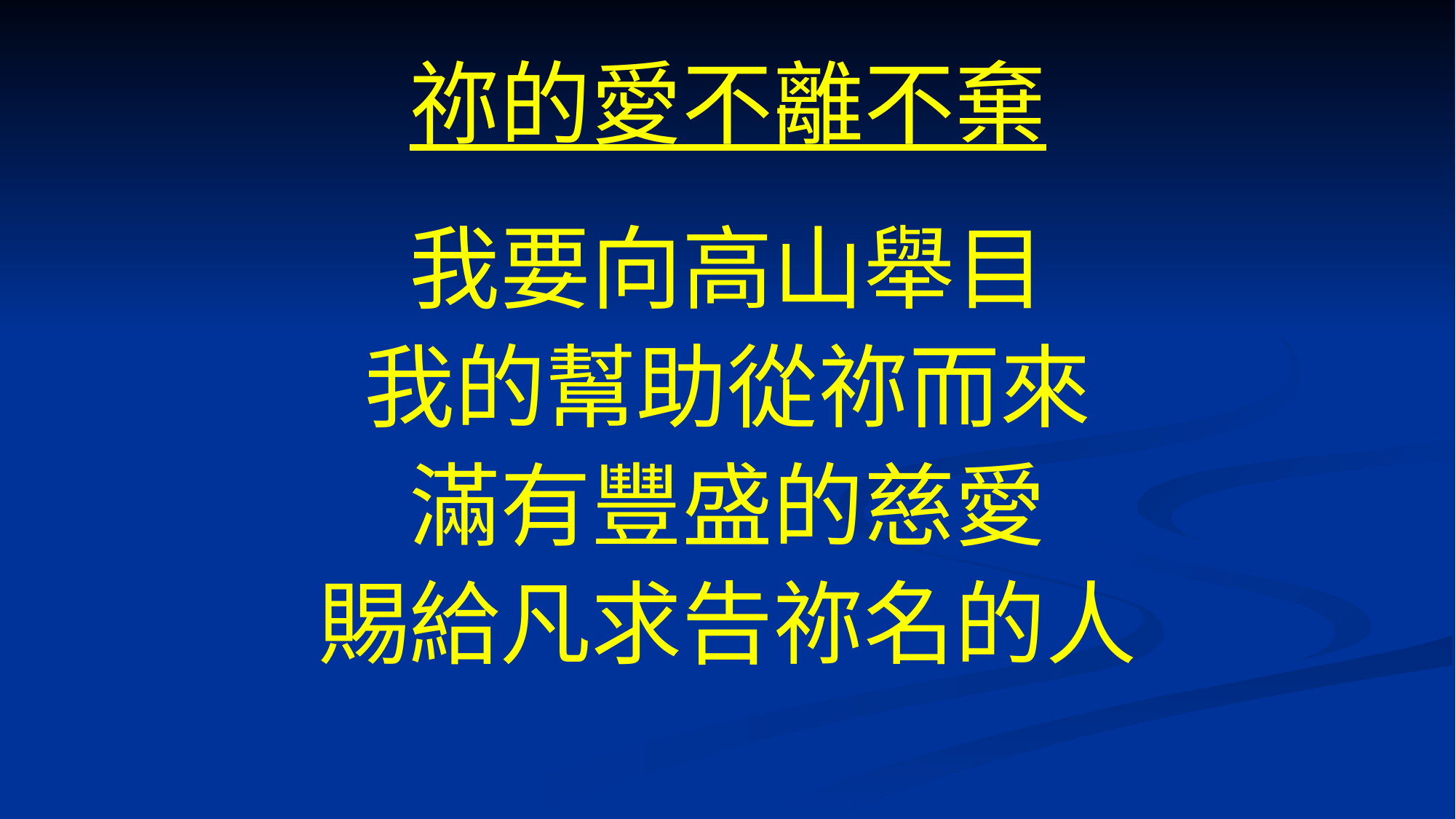

# 祢的愛不離不棄
我要向高山舉目
我的幫助從祢而來
滿有豐盛的慈愛
賜給凡求告祢名的人